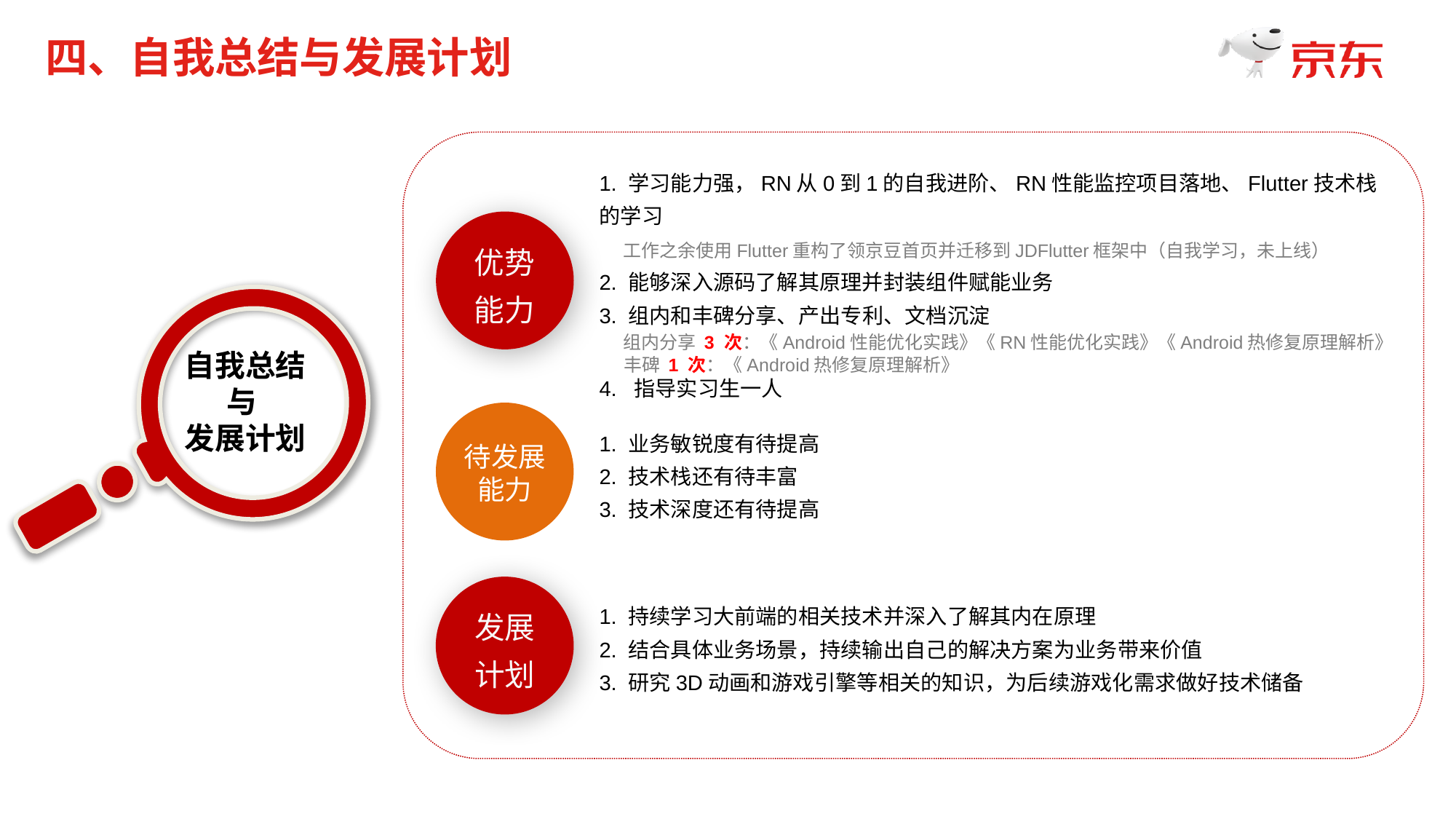

四、自我总结与发展计划

1. 学习能力强，RN从0到1的自我进阶、RN性能监控项目落地、Flutter技术栈的学习
    工作之余使用Flutter重构了领京豆首页并迁移到JDFlutter框架中（自我学习，未上线）
2. 能够深入源码了解其原理并封装组件赋能业务
3. 组内和丰碑分享、产出专利、文档沉淀
    组内分享 3 次：《Android性能优化实践》《RN性能优化实践》《Android热修复原理解析》
     丰碑 1 次：《Android热修复原理解析》
4.  指导实习生一人

优势
能力

自我总结
     与
发展计划

待发展
能力
1. 业务敏锐度有待提高
2. 技术栈还有待丰富
3. 技术深度还有待提高

发展
计划
1. 持续学习大前端的相关技术并深入了解其内在原理
2. 结合具体业务场景，持续输出自己的解决方案为业务带来价值
3. 研究3D动画和游戏引擎等相关的知识，为后续游戏化需求做好技术储备